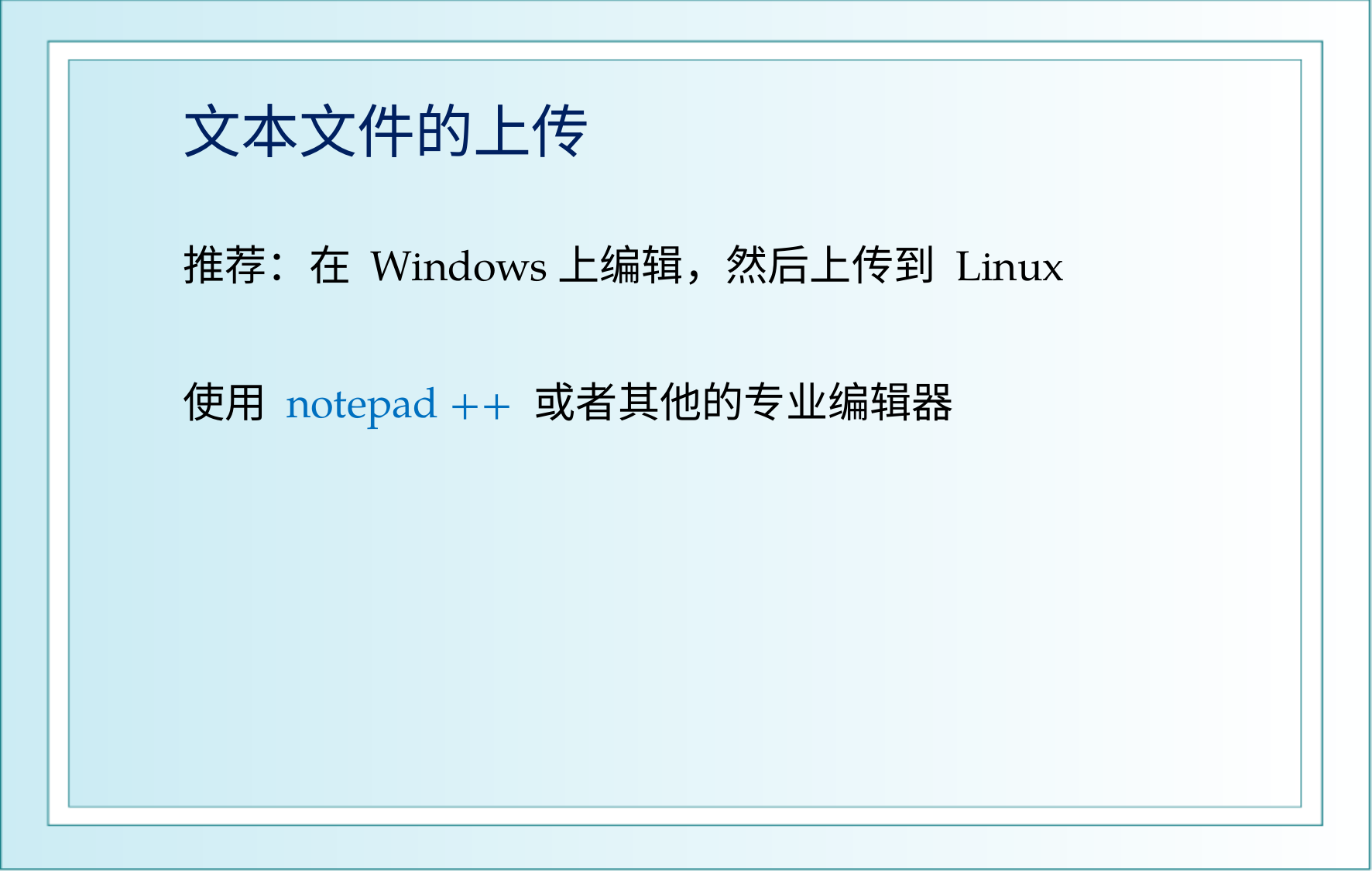

# 文本文件的上传
推荐：在 Windows上编辑，然后上传到 Linux

使用 notepad ++ 或者其他的专业编辑器